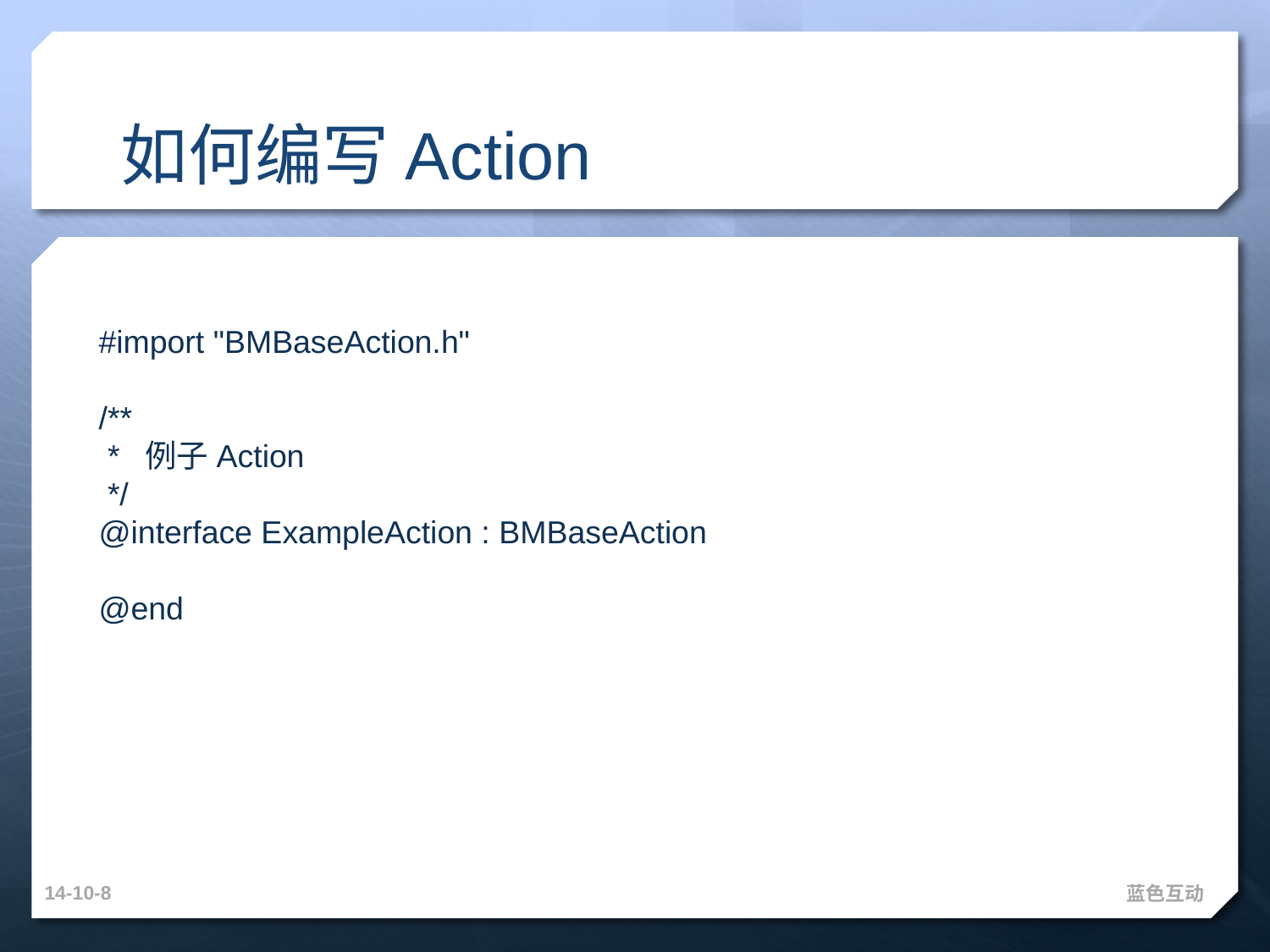

# 如何编写Action
#import "BMBaseAction.h"

/**
 *  例子Action
 */
@interface ExampleAction : BMBaseAction

@end
14-10-8
蓝色互动